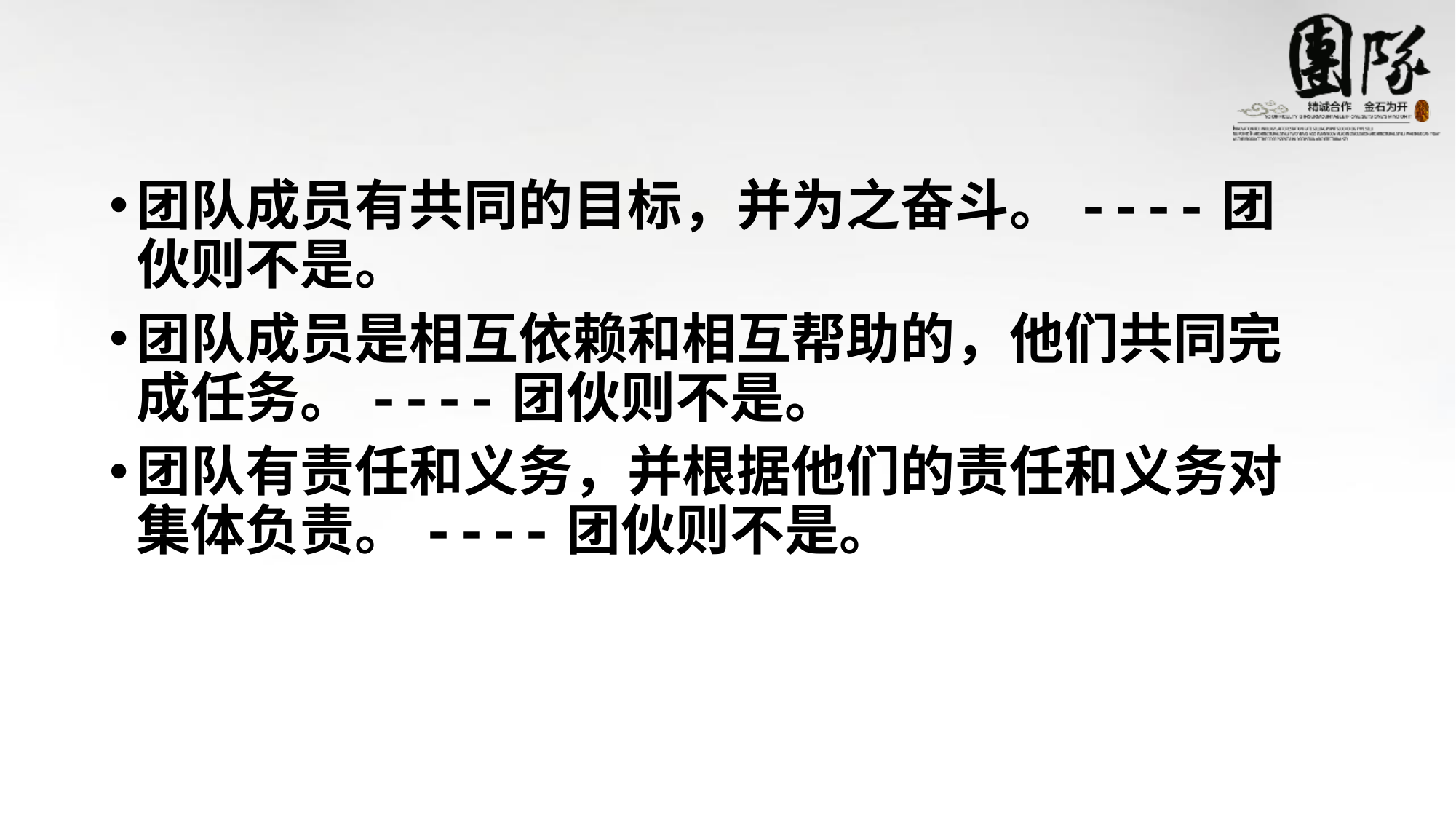

团队成员有共同的目标，并为之奋斗。----团伙则不是。
团队成员是相互依赖和相互帮助的，他们共同完成任务。----团伙则不是。
团队有责任和义务，并根据他们的责任和义务对集体负责。----团伙则不是。